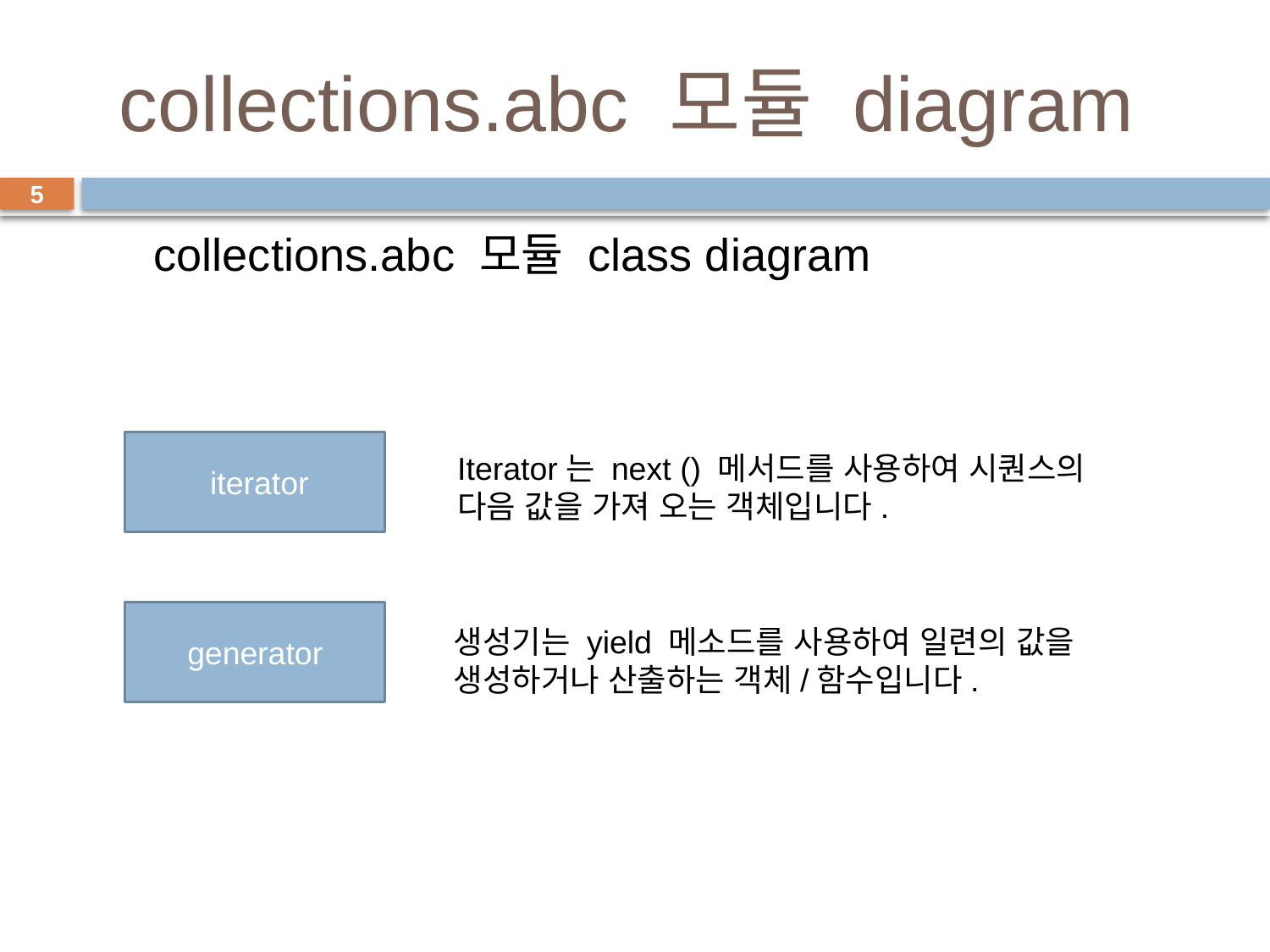

# collections.abc 모듈 diagram
5
 collections.abc 모듈 class diagram
 iterator
Iterator는 next () 메서드를 사용하여 시퀀스의 다음 값을 가져 오는 객체입니다.
generator
생성기는 yield 메소드를 사용하여 일련의 값을 생성하거나 산출하는 객체/함수입니다.